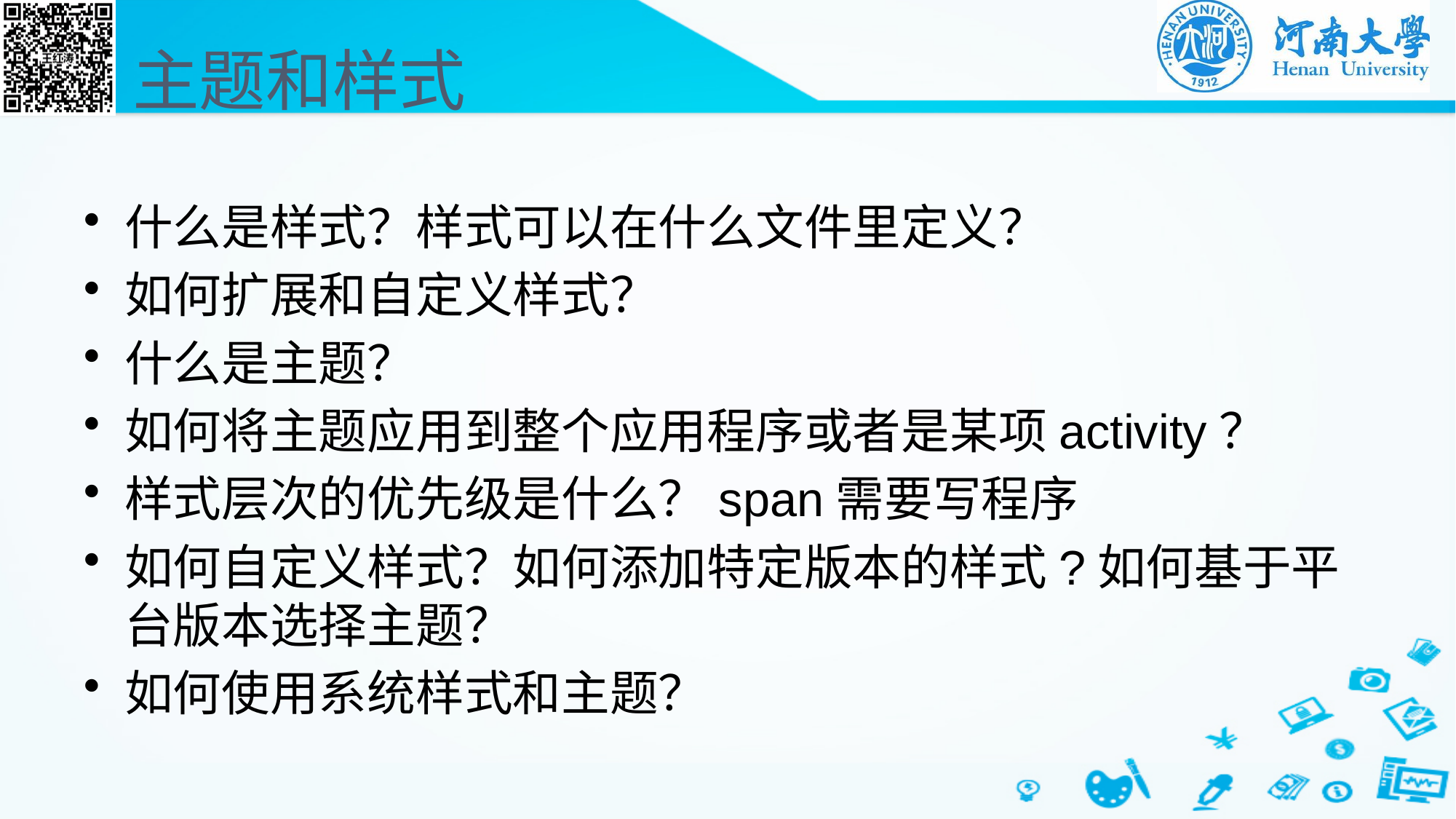

# 主题和样式
什么是样式？样式可以在什么文件里定义？
如何扩展和自定义样式？
什么是主题？
如何将主题应用到整个应用程序或者是某项activity？
样式层次的优先级是什么？span需要写程序
如何自定义样式？如何添加特定版本的样式?如何基于平台版本选择主题？
如何使用系统样式和主题？